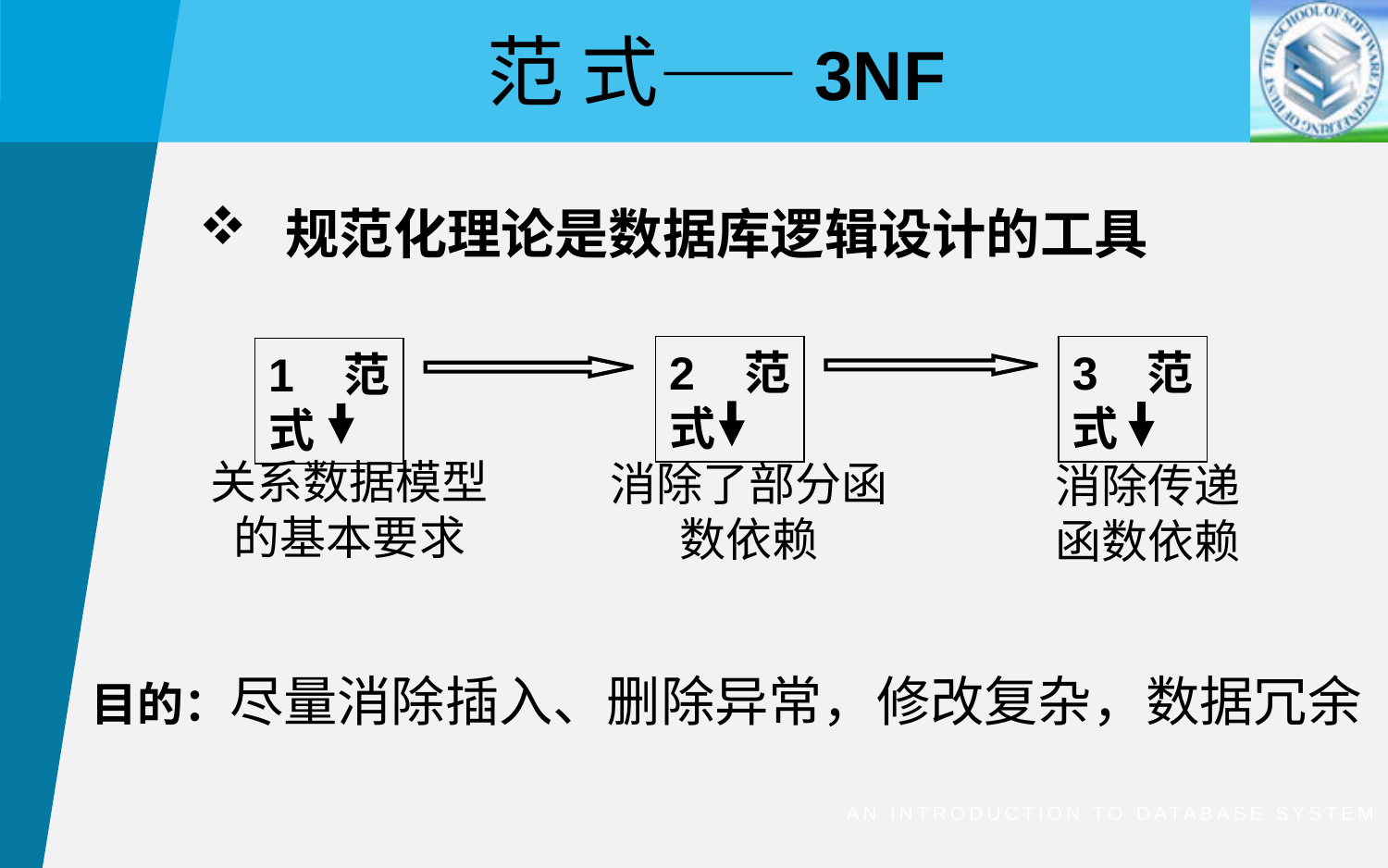

范 式——3NF
  规范化理论是数据库逻辑设计的工具
2范式
3范式
1范式

消除了部分函数依赖

消除传递函数依赖

关系数据模型的基本要求
目的：尽量消除插入、删除异常，修改复杂，数据冗余
An Introduction to Database System